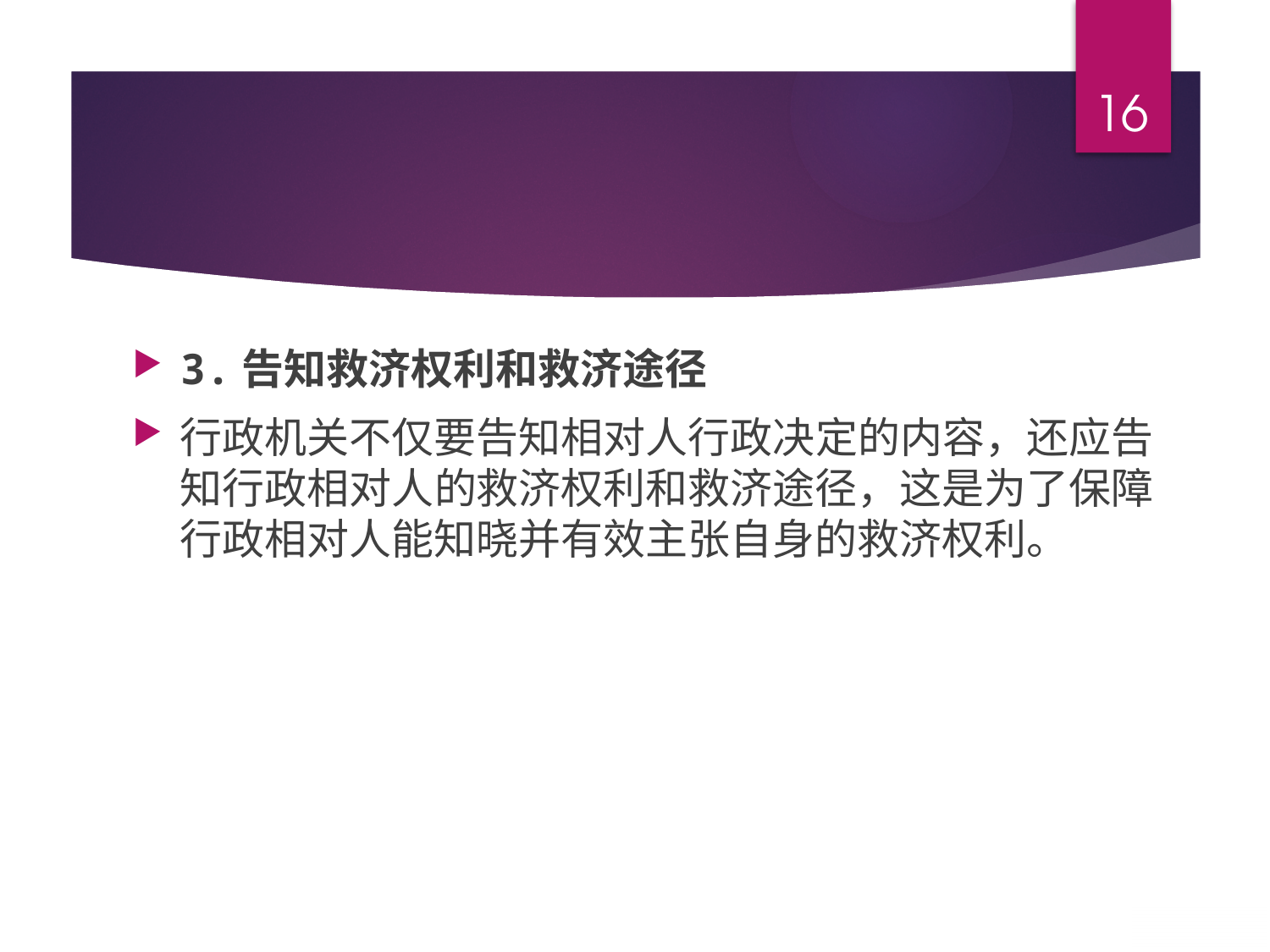

16
#
3.告知救济权利和救济途径
行政机关不仅要告知相对人行政决定的内容，还应告知行政相对人的救济权利和救济途径，这是为了保障行政相对人能知晓并有效主张自身的救济权利。